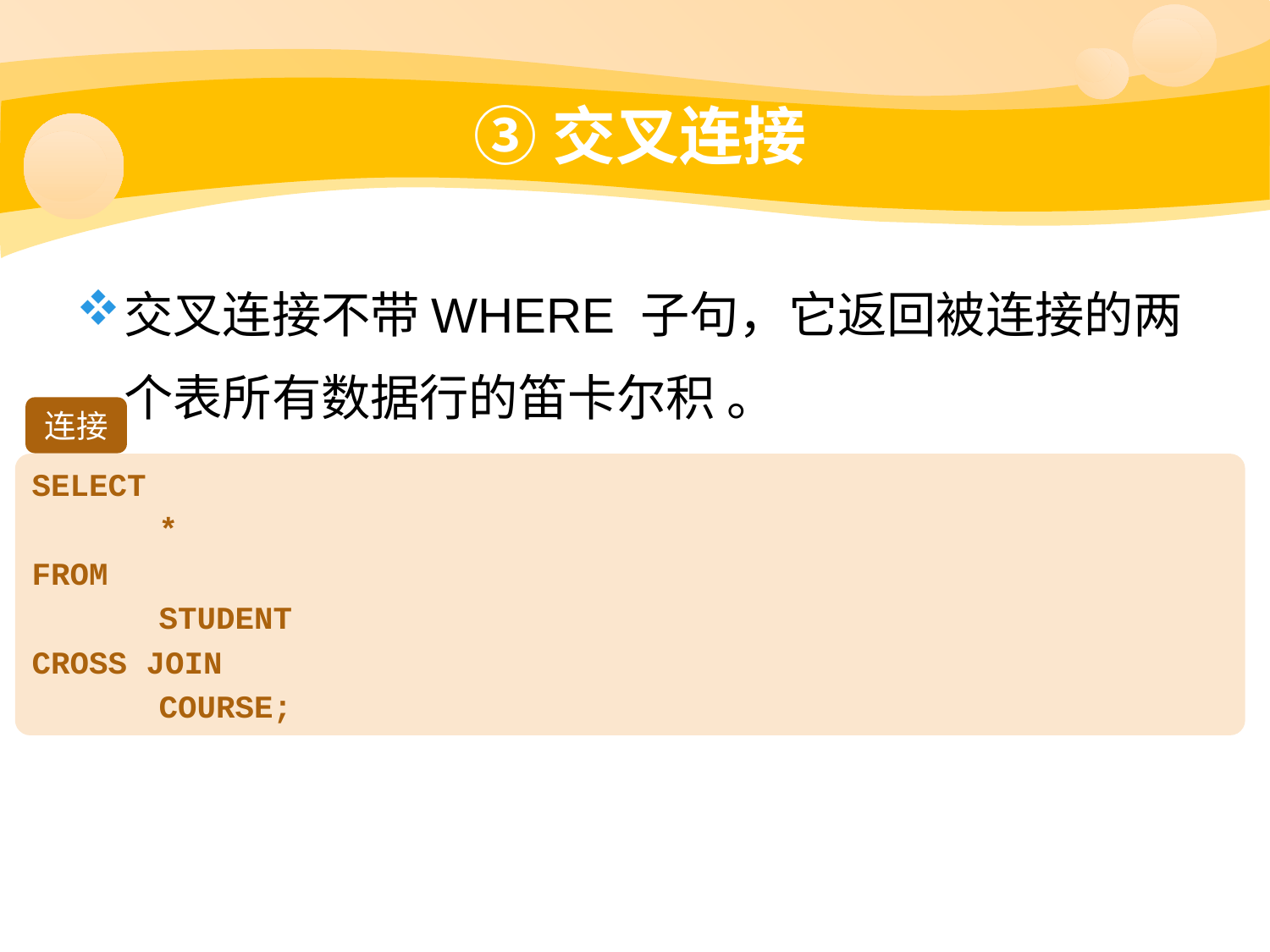

# ③交叉连接
交叉连接不带WHERE 子句，它返回被连接的两个表所有数据行的笛卡尔积 。

连接
SELECT
	*
FROM
	STUDENT
CROSS JOIN
	COURSE;